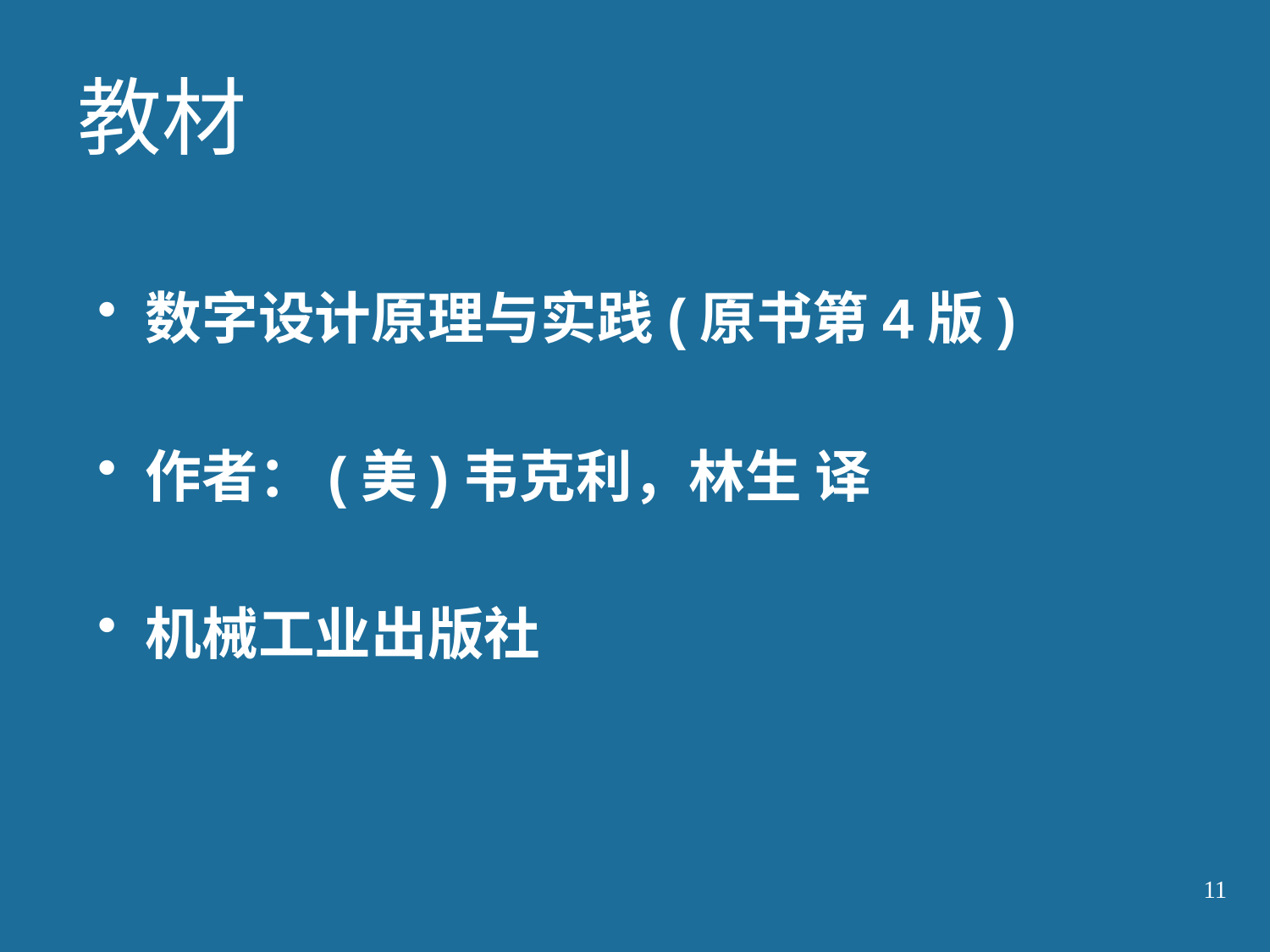

# 教材
数字设计原理与实践(原书第4版)

作者：(美)韦克利，林生 译

机械工业出版社
11